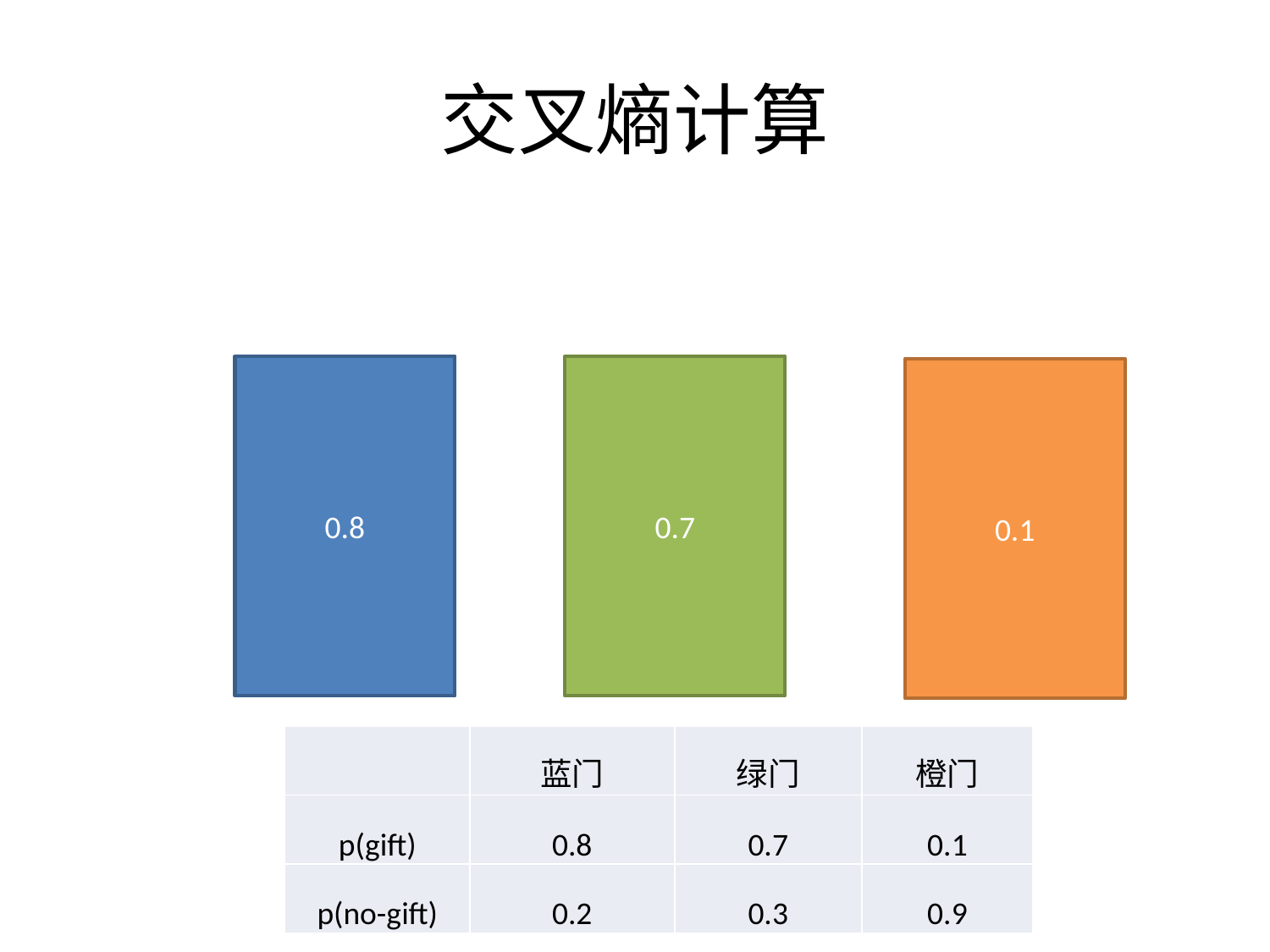

# 交叉熵计算
0.8
0.7
0.1
|  | 蓝门 | 绿门 | 橙门 |
| --- | --- | --- | --- |
| p(gift) | 0.8 | 0.7 | 0.1 |
| p(no-gift) | 0.2 | 0.3 | 0.9 |